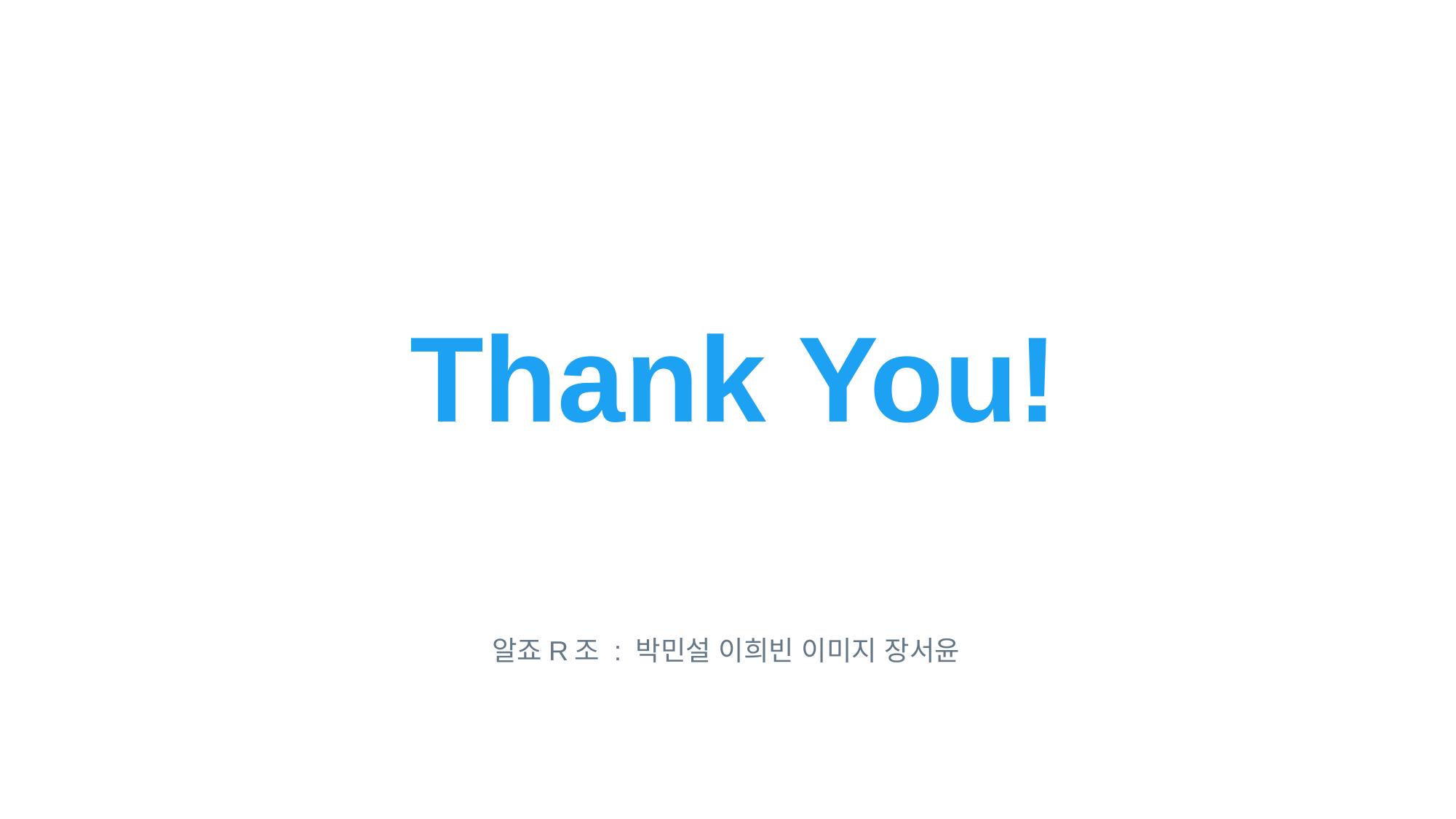

Thank You!
알죠R조 : 박민설 이희빈 이미지 장서윤